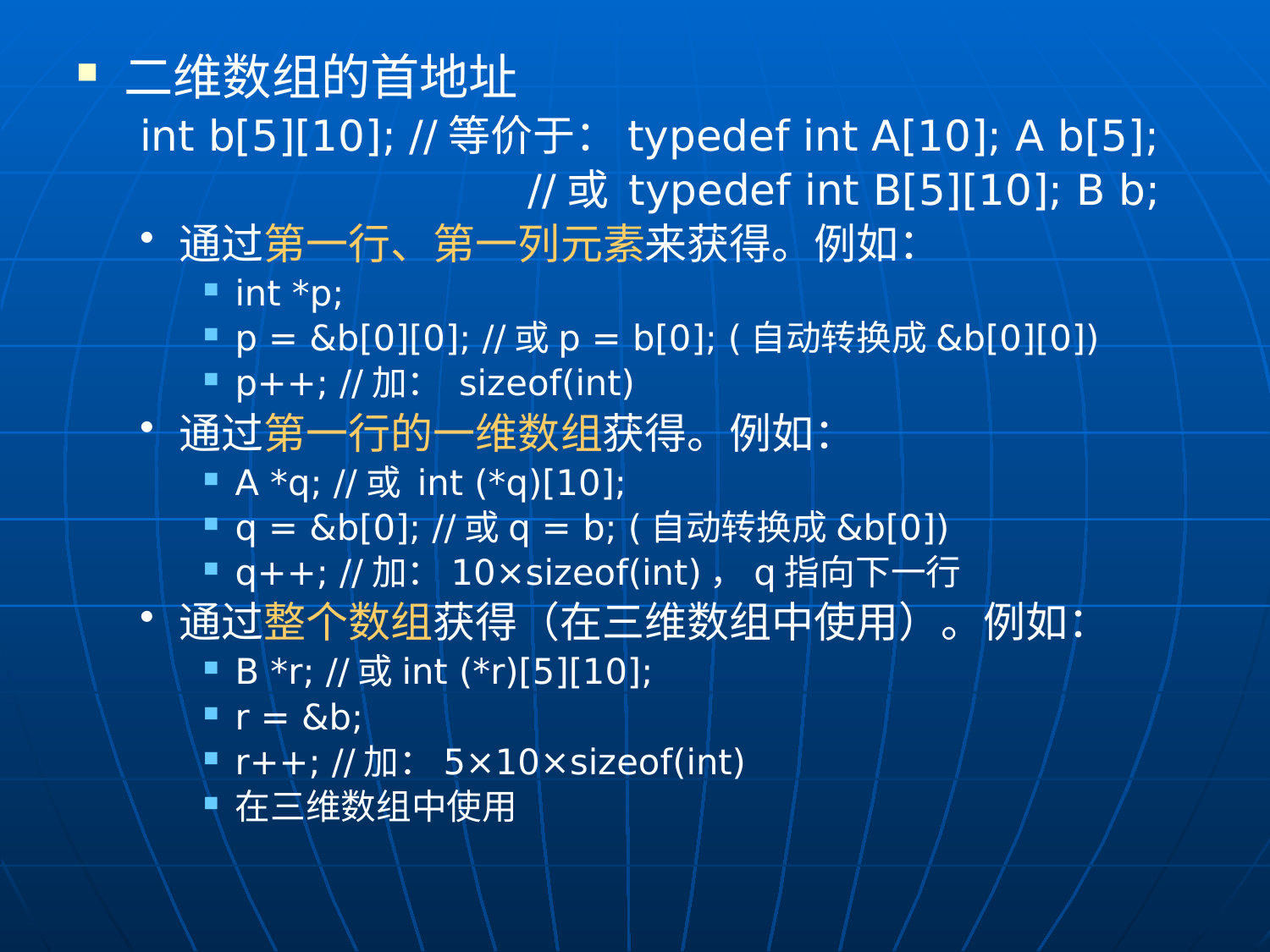

二维数组的首地址
int b[5][10]; //等价于：typedef int A[10]; A b[5];
			       //或 typedef int B[5][10]; B b;
通过第一行、第一列元素来获得。例如：
int *p;
p = &b[0][0]; //或p = b[0]; (自动转换成&b[0][0])
p++; //加： sizeof(int)
通过第一行的一维数组获得。例如：
A *q; //或 int (*q)[10];
q = &b[0]; //或q = b; (自动转换成&b[0])
q++; //加：10×sizeof(int)，q指向下一行
通过整个数组获得（在三维数组中使用）。例如：
B *r; //或int (*r)[5][10];
r = &b;
r++; //加：5×10×sizeof(int)
在三维数组中使用